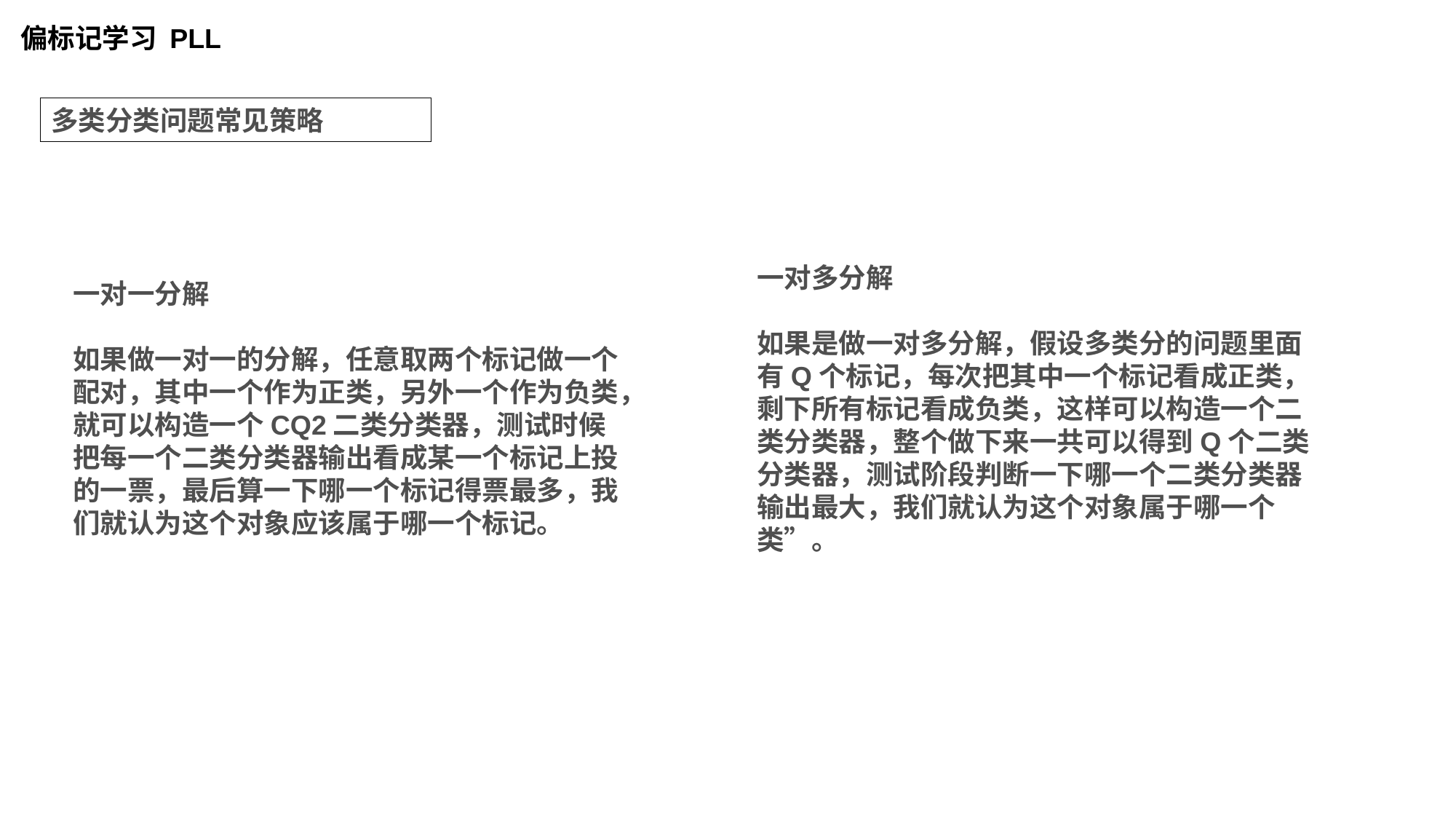

偏标记学习 PLL
多类分类问题常见策略
一对多分解

如果是做一对多分解，假设多类分的问题里面有Q个标记，每次把其中一个标记看成正类，剩下所有标记看成负类，这样可以构造一个二类分类器，整个做下来一共可以得到Q个二类分类器，测试阶段判断一下哪一个二类分类器输出最大，我们就认为这个对象属于哪一个类”。

一对一分解

如果做一对一的分解，任意取两个标记做一个配对，其中一个作为正类，另外一个作为负类，就可以构造一个CQ2二类分类器，测试时候把每一个二类分类器输出看成某一个标记上投的一票，最后算一下哪一个标记得票最多，我们就认为这个对象应该属于哪一个标记。